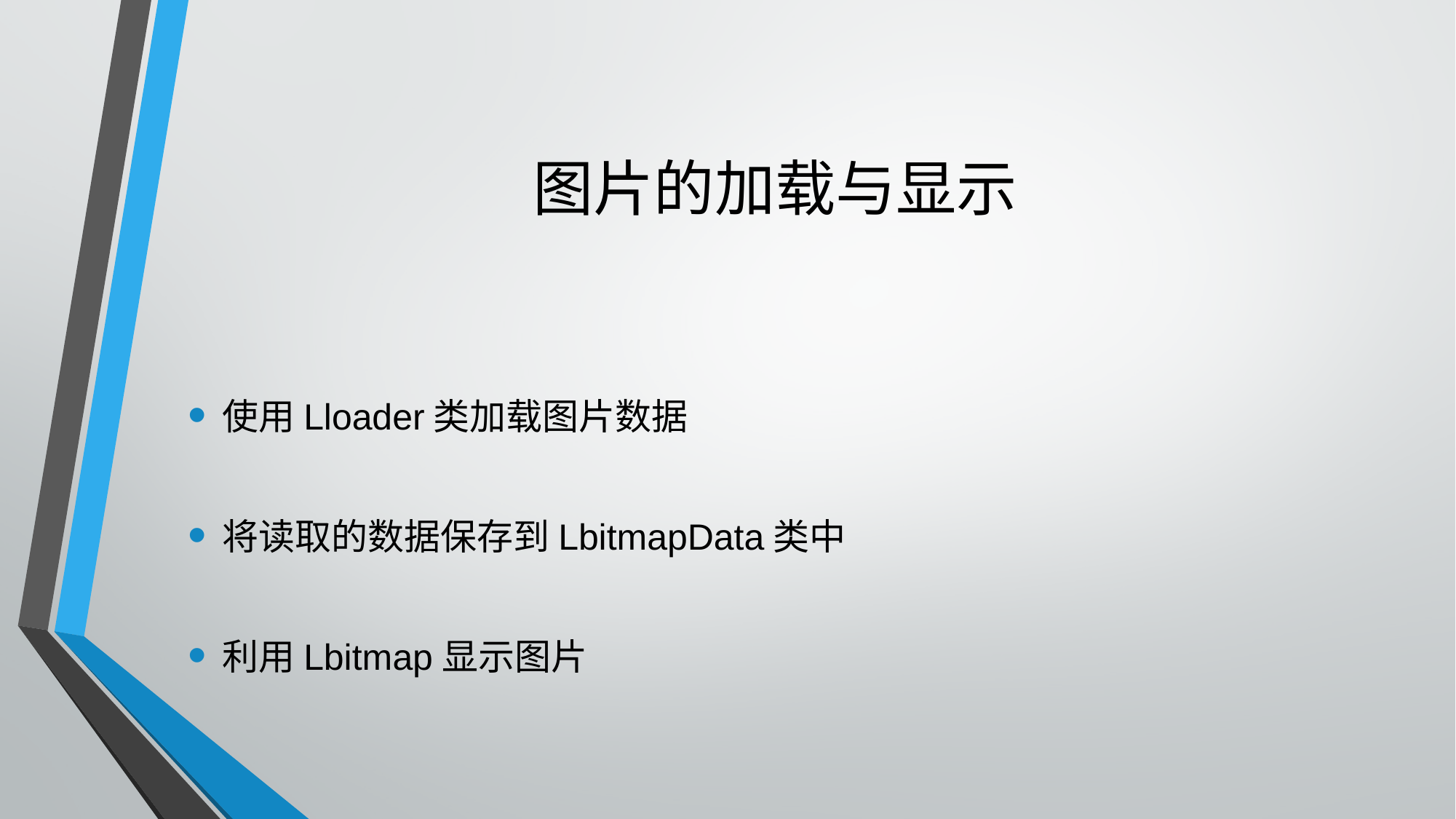

# 图片的加载与显示

使用Lloader类加载图片数据

将读取的数据保存到LbitmapData类中

利用Lbitmap显示图片